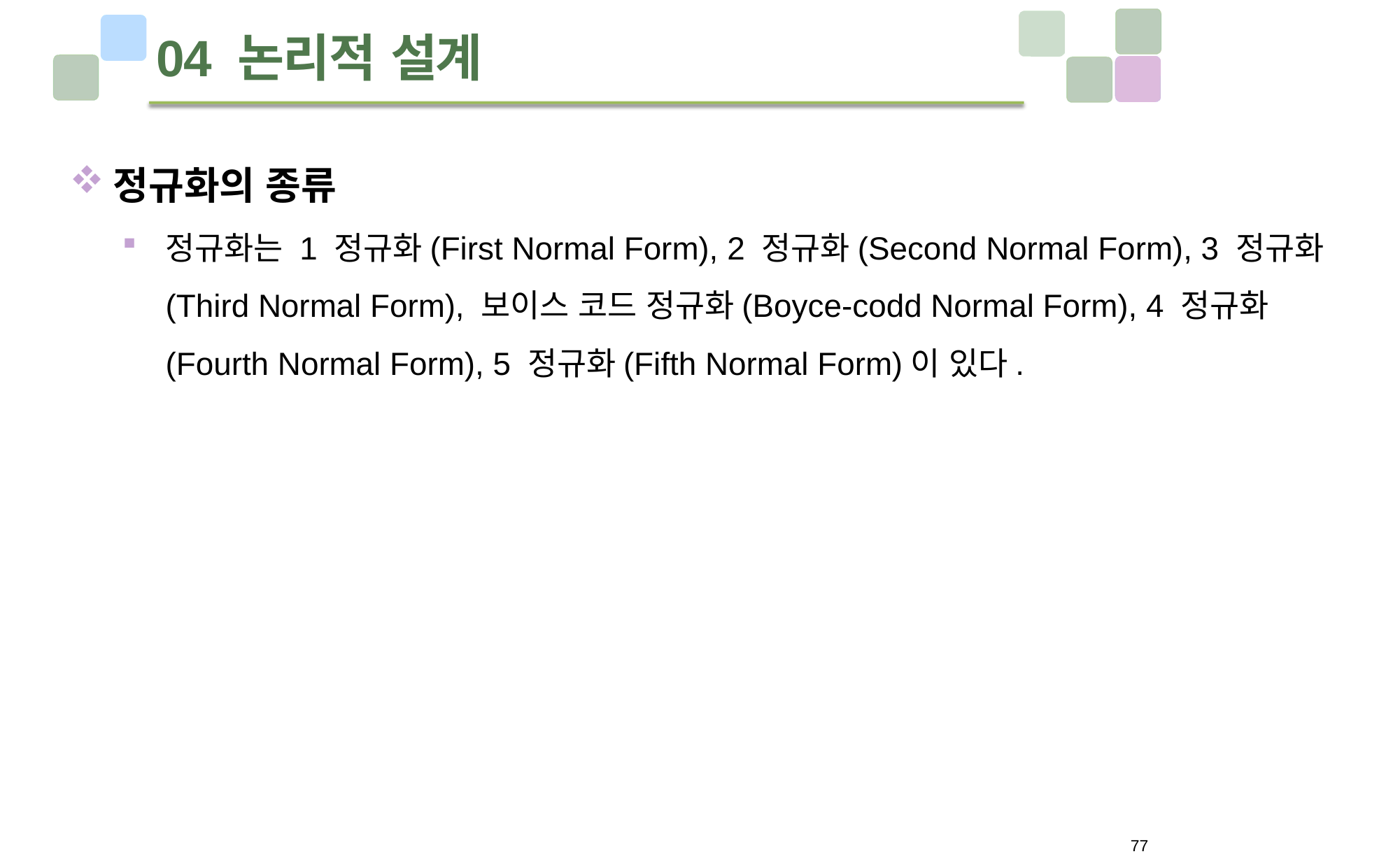

# 04 논리적 설계
정규화의 종류
정규화는 1 정규화(First Normal Form), 2 정규화(Second Normal Form), 3 정규화(Third Normal Form), 보이스 코드 정규화(Boyce-codd Normal Form), 4 정규화(Fourth Normal Form), 5 정규화(Fifth Normal Form)이 있다.

77